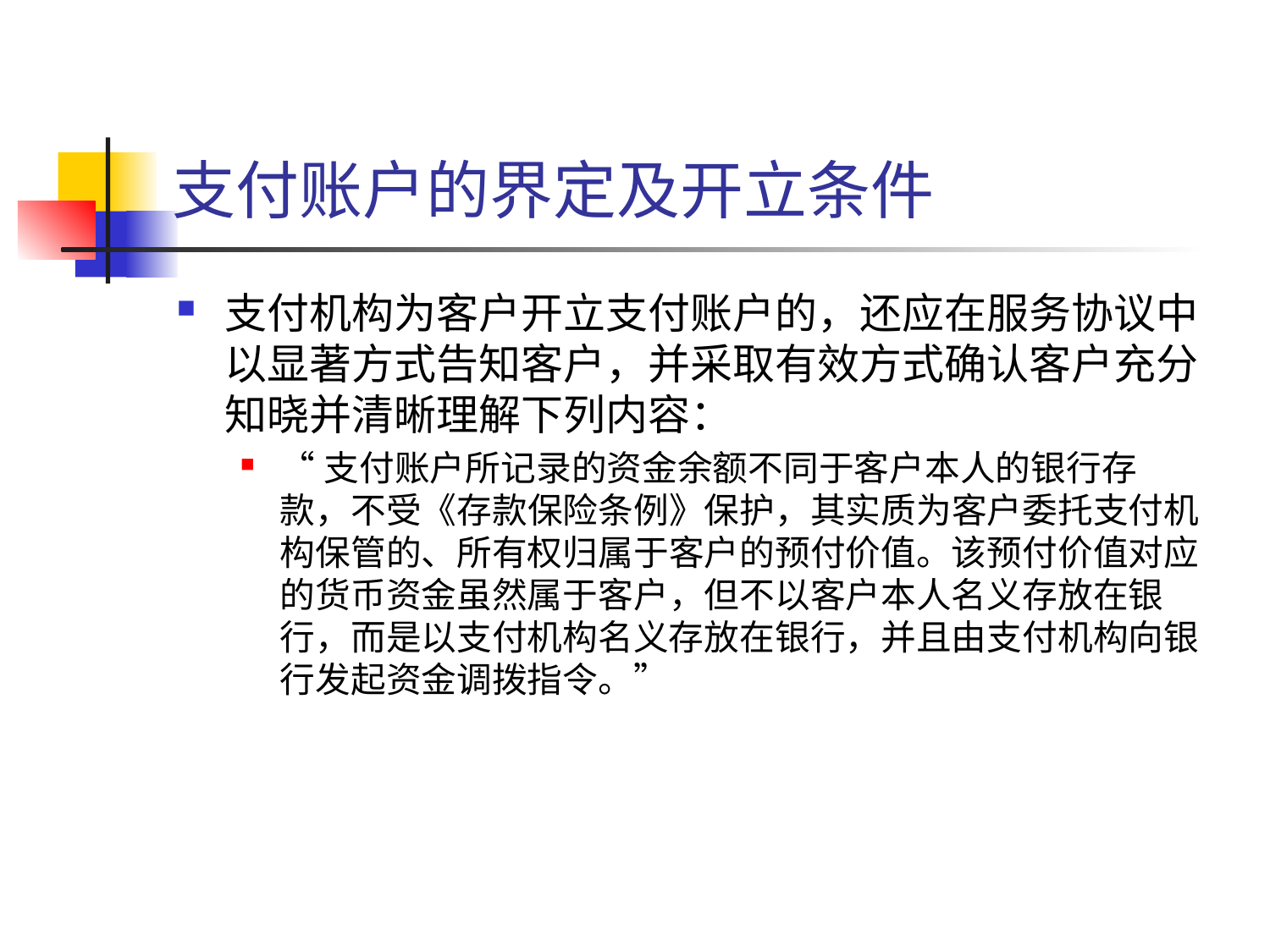

# 支付账户的界定及开立条件
支付机构为客户开立支付账户的，还应在服务协议中以显著方式告知客户，并采取有效方式确认客户充分知晓并清晰理解下列内容：
“支付账户所记录的资金余额不同于客户本人的银行存款，不受《存款保险条例》保护，其实质为客户委托支付机构保管的、所有权归属于客户的预付价值。该预付价值对应的货币资金虽然属于客户，但不以客户本人名义存放在银行，而是以支付机构名义存放在银行，并且由支付机构向银行发起资金调拨指令。”